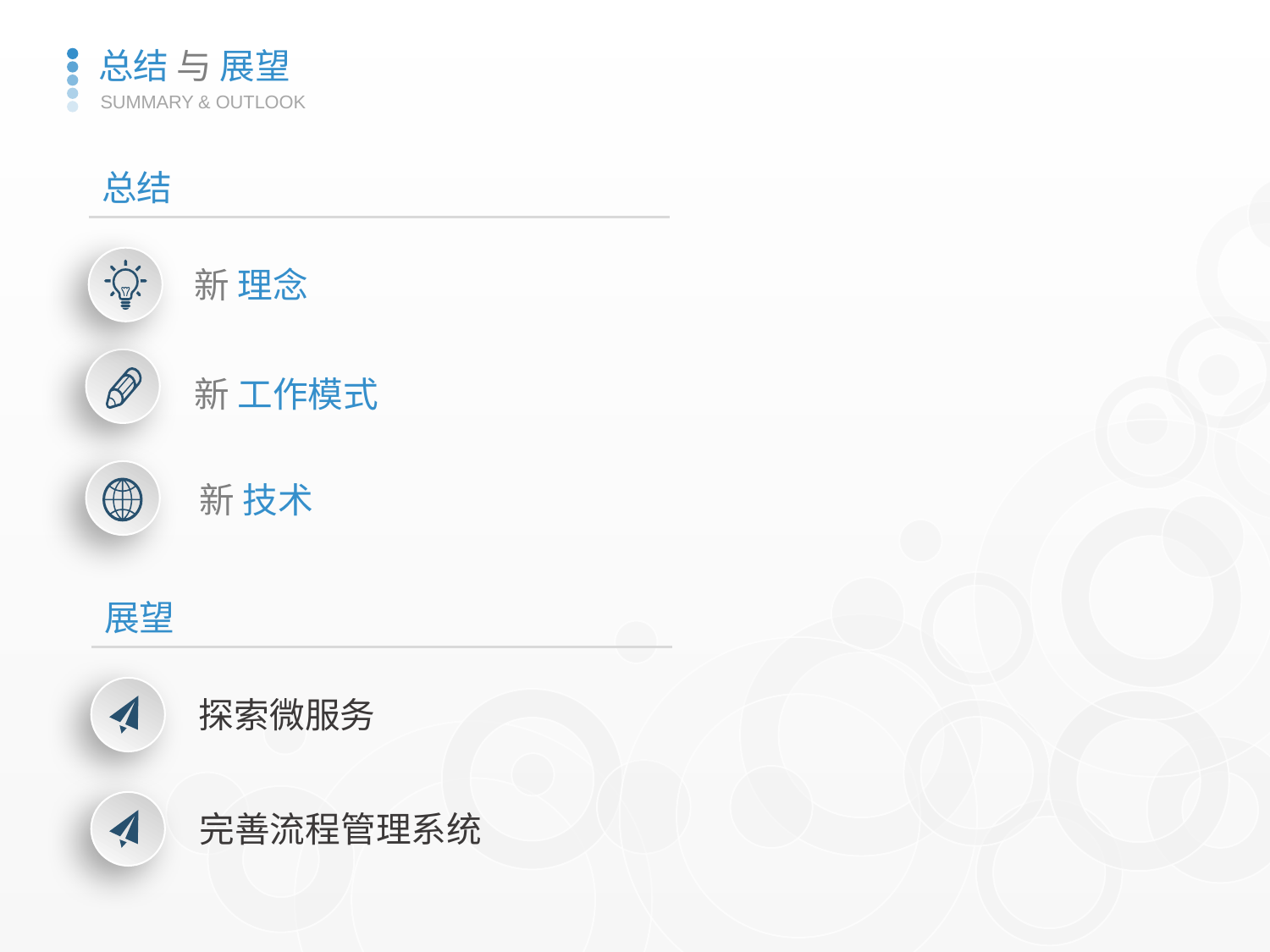

总结 与 展望
SUMMARY & OUTLOOK
总结

新 理念

新 工作模式

新 技术
展望

探索微服务

完善流程管理系统